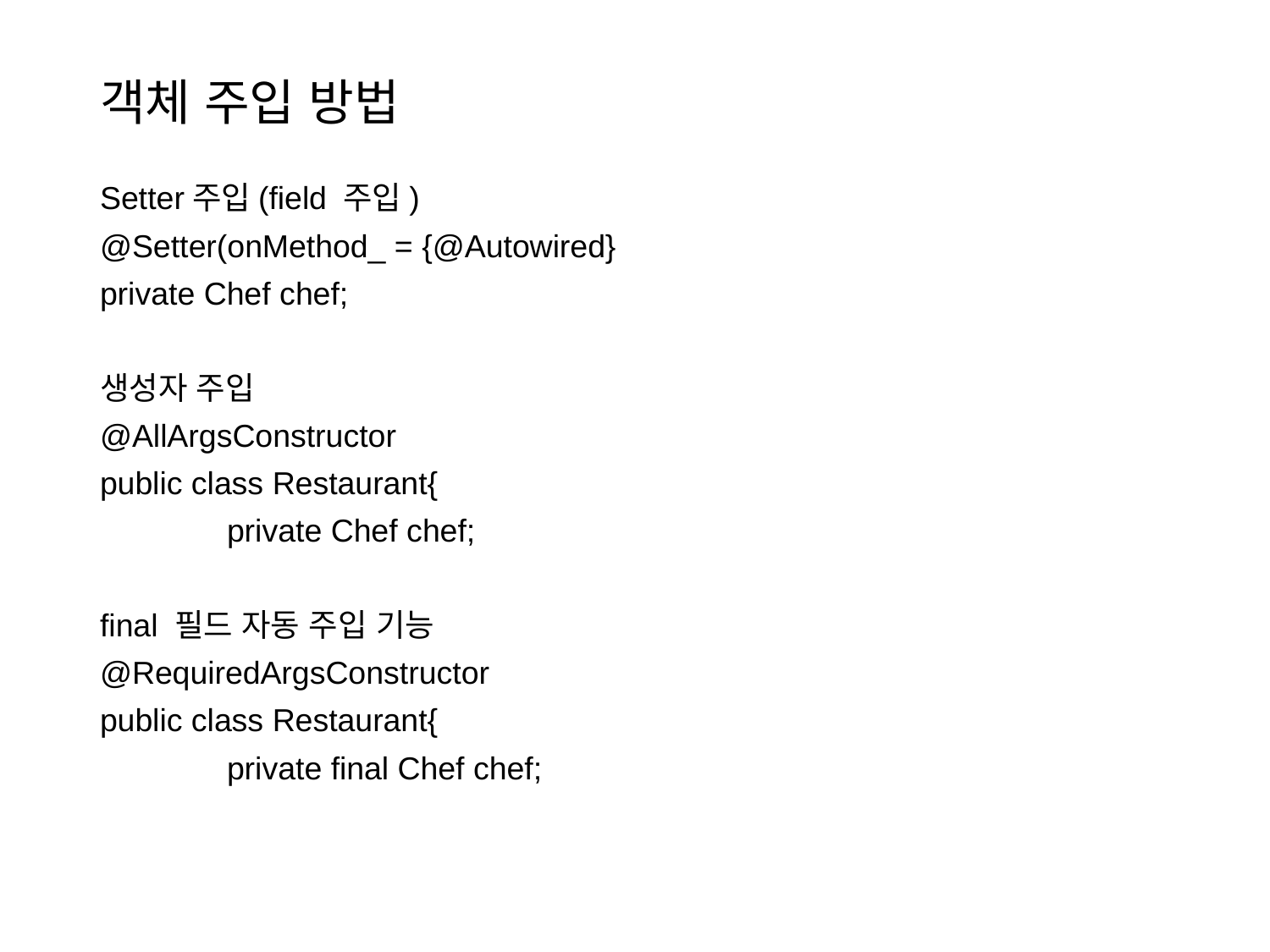

# 객체 주입 방법
Setter주입(field 주입)
@Setter(onMethod_ = {@Autowired}
private Chef chef;

생성자 주입
@AllArgsConstructor
public class Restaurant{
	private Chef chef;

final 필드 자동 주입 기능
@RequiredArgsConstructor
public class Restaurant{
	private final Chef chef;